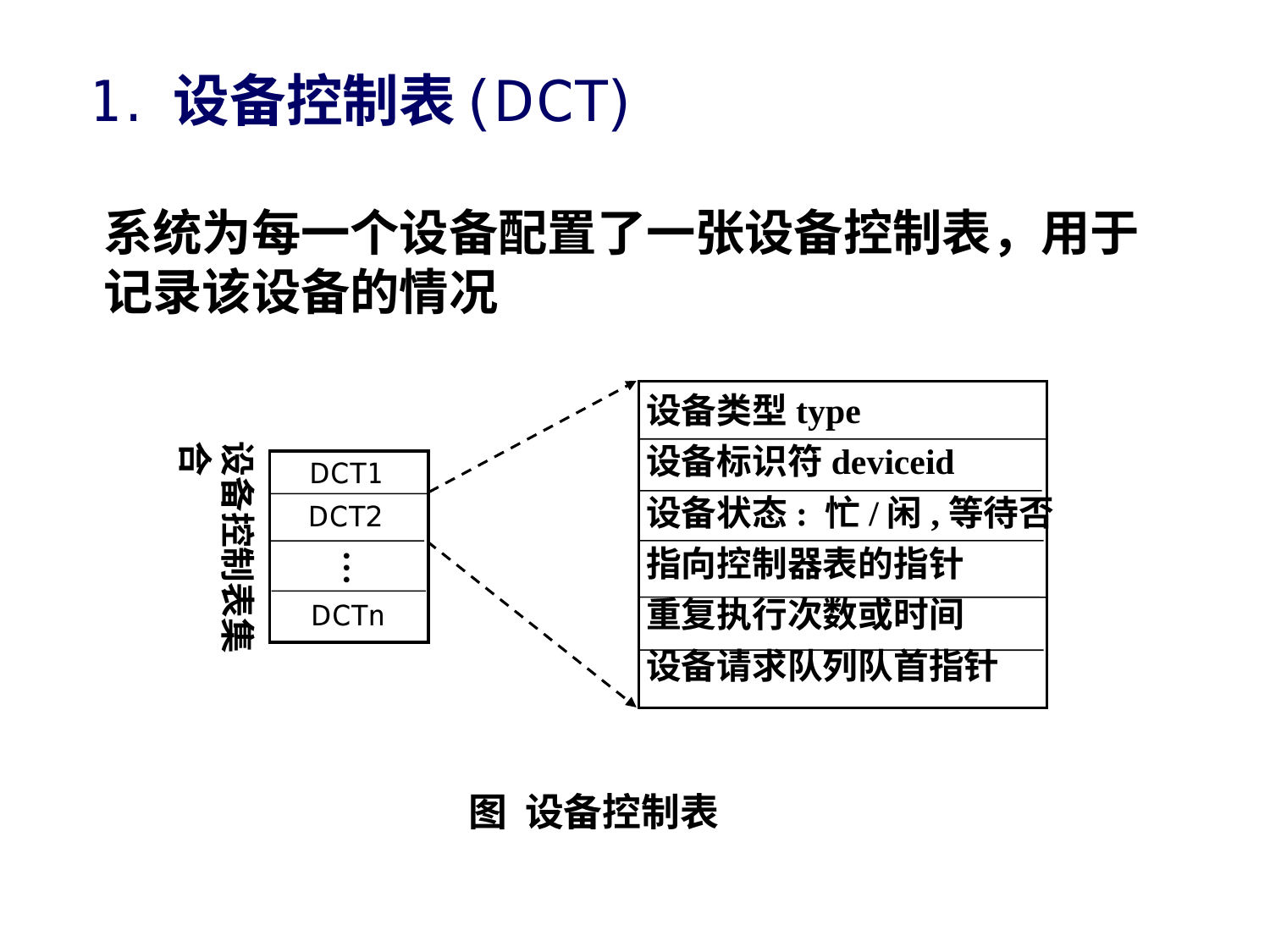

1. 设备控制表(DCT)
系统为每一个设备配置了一张设备控制表，用于记录该设备的情况

设备类型type
设备标识符deviceid
设备状态: 忙/闲,等待否
指向控制器表的指针
重复执行次数或时间
设备请求队列队首指针
设备控制表集合

DCT1

DCT2

…

DCTn

图  设备控制表
64